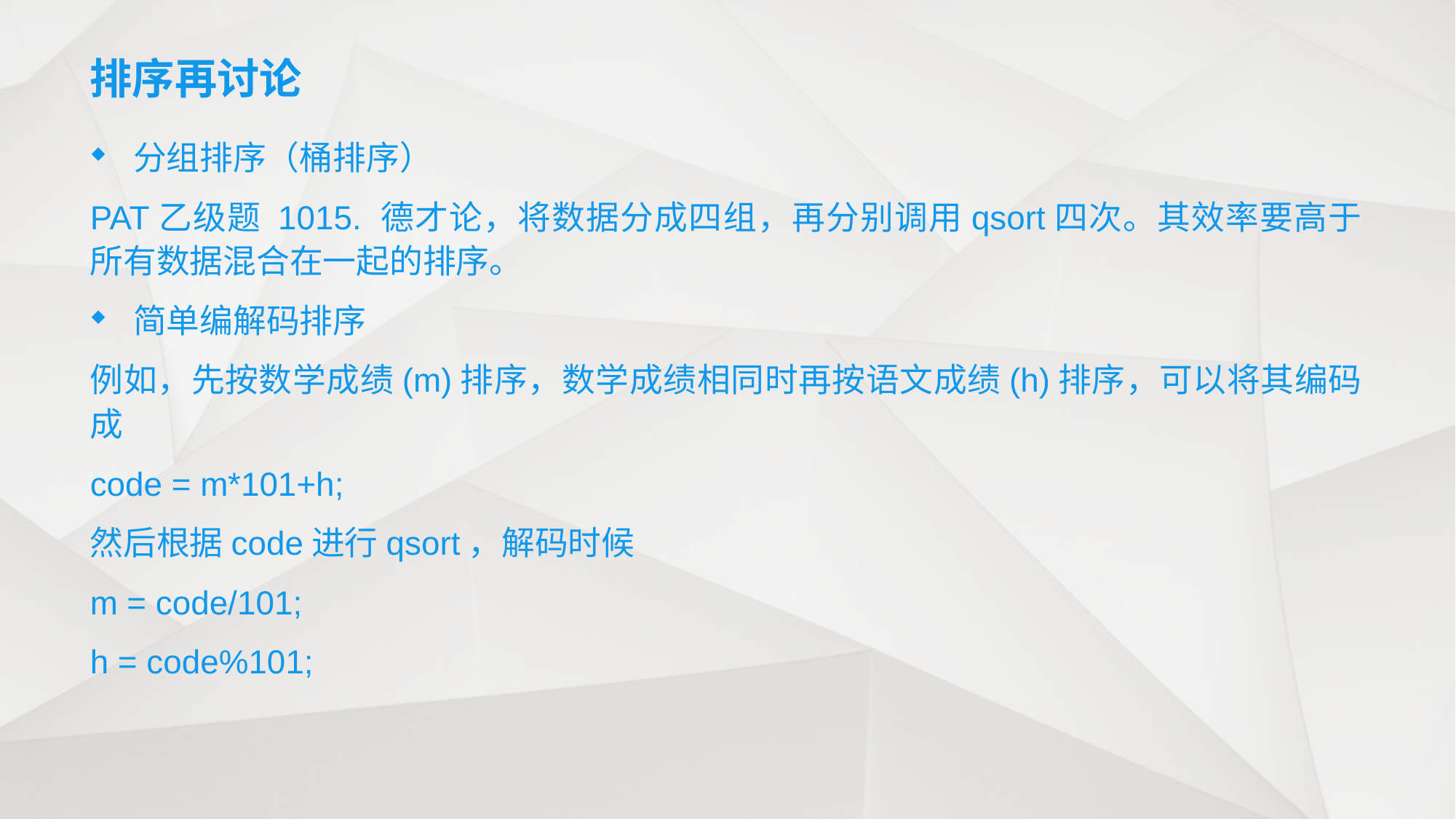

# 排序再讨论
分组排序（桶排序）
PAT乙级题 1015. 德才论，将数据分成四组，再分别调用qsort四次。其效率要高于所有数据混合在一起的排序。
简单编解码排序
例如，先按数学成绩(m)排序，数学成绩相同时再按语文成绩(h)排序，可以将其编码成
code = m*101+h;
然后根据code进行qsort，解码时候
m = code/101;
h = code%101;